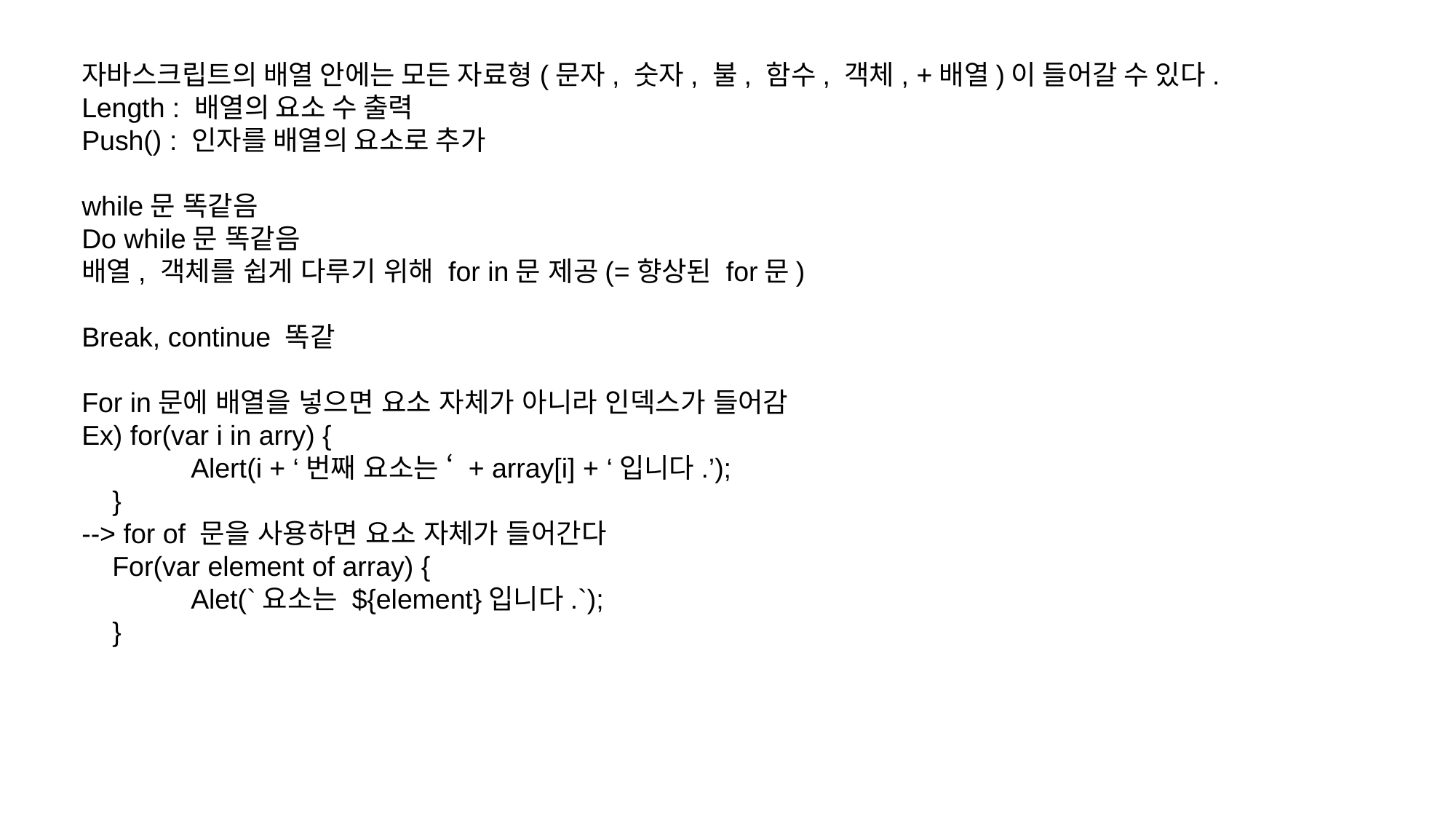

자바스크립트의 배열 안에는 모든 자료형(문자, 숫자, 불, 함수, 객체, +배열)이 들어갈 수 있다.
Length : 배열의 요소 수 출력
Push() : 인자를 배열의 요소로 추가

while문 똑같음
Do while문 똑같음
배열, 객체를 쉽게 다루기 위해 for in문 제공(=향상된 for문)

Break, continue 똑같

For in문에 배열을 넣으면 요소 자체가 아니라 인덱스가 들어감
Ex) for(var i in arry) {
	Alert(i + ‘번째 요소는 ‘ + array[i] + ‘입니다.’);
    }
--> for of 문을 사용하면 요소 자체가 들어간다
    For(var element of array) {
	Alet(`요소는 ${element}입니다.`);
    }